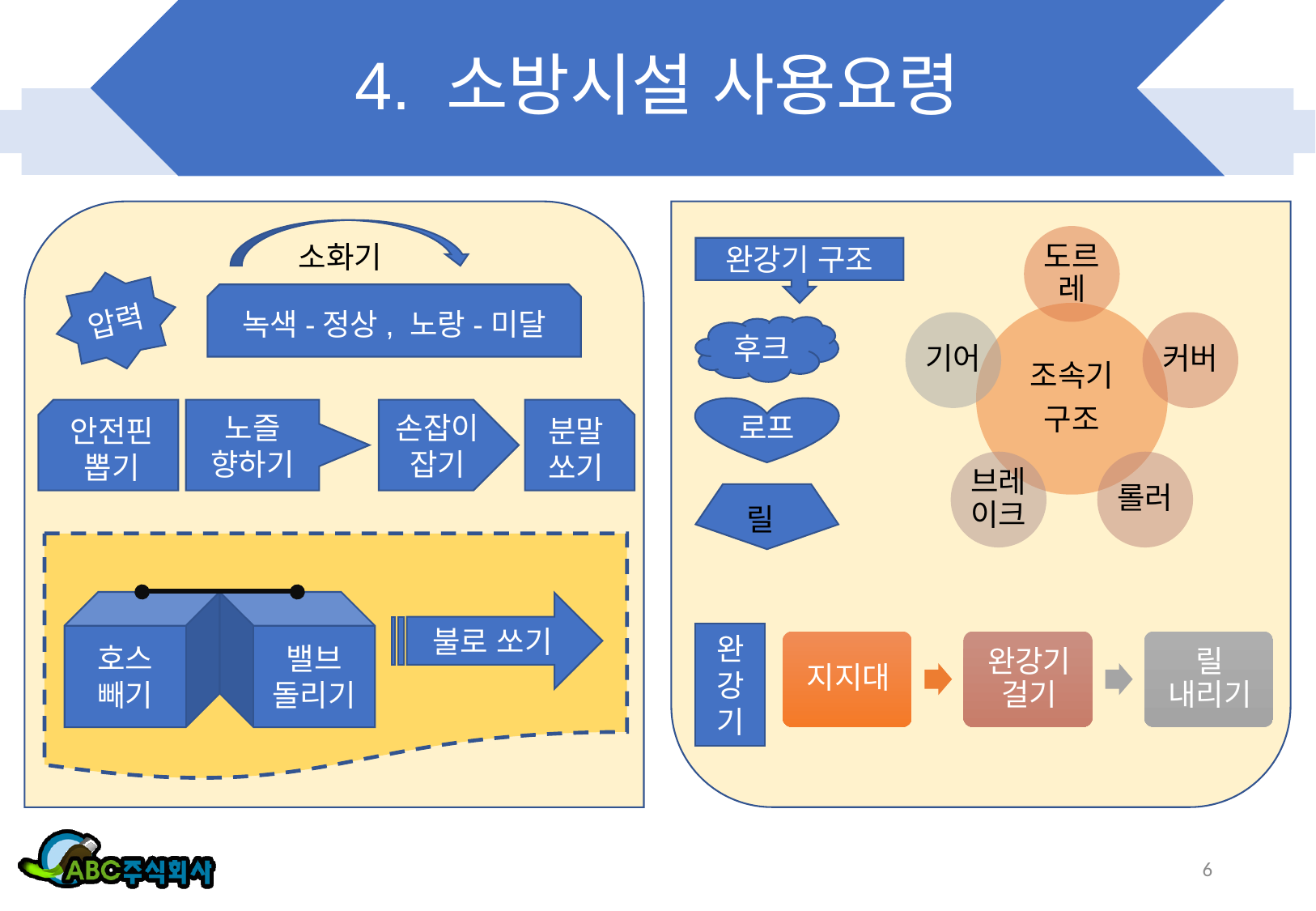

# 4. 소방시설 사용요령

소화기
압력
녹색-정상, 노랑-미달
안전핀
뽑기
손잡이
잡기
분말
쏘기
노즐
향하기

호스
빼기
밸브
돌리기
불로 쏘기

조속기
구조
도르레
커버
롤러
브레
이크
기어
완강기 구조
후크
로프

지지대

완강기
걸기

릴
내리기
완강기
릴
6